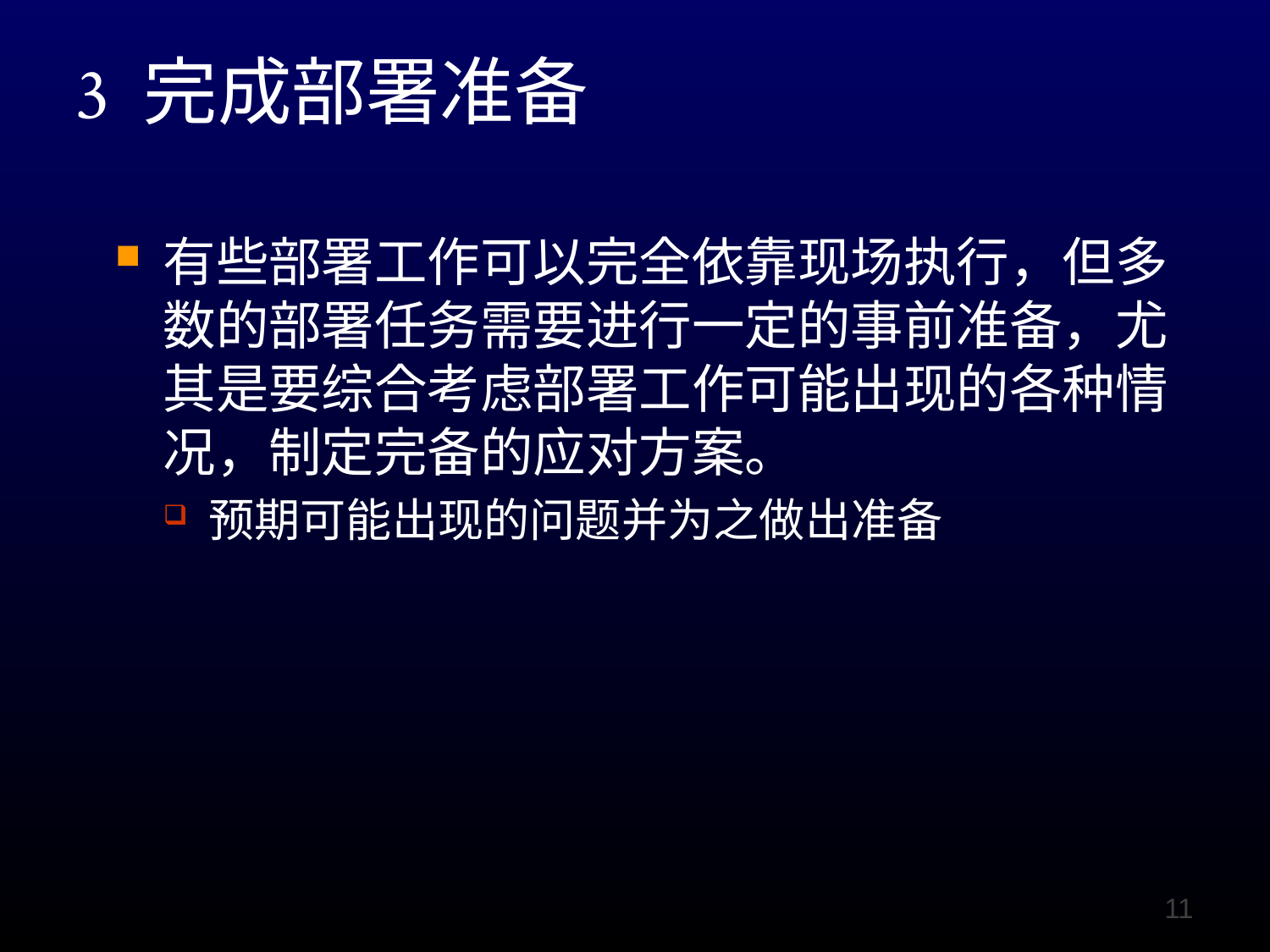

# 3 完成部署准备
有些部署工作可以完全依靠现场执行，但多数的部署任务需要进行一定的事前准备，尤其是要综合考虑部署工作可能出现的各种情况，制定完备的应对方案。
预期可能出现的问题并为之做出准备

11